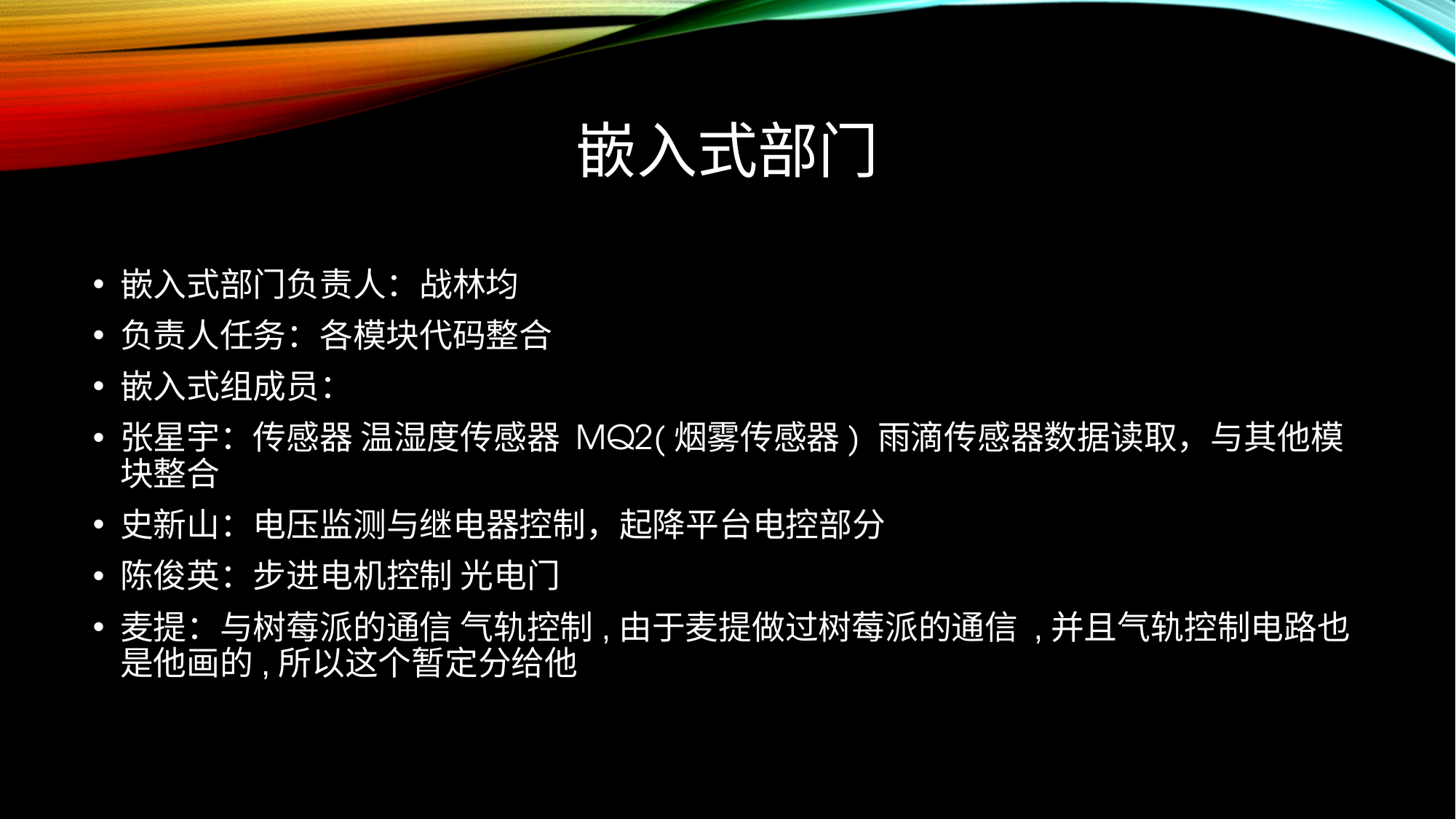

# 嵌入式部门
嵌入式部门负责人：战林均
负责人任务：各模块代码整合
嵌入式组成员：
张星宇：传感器 温湿度传感器 MQ2(烟雾传感器) 雨滴传感器数据读取，与其他模块整合
史新山：电压监测与继电器控制，起降平台电控部分
陈俊英：步进电机控制 光电门
麦提：与树莓派的通信 气轨控制,由于麦提做过树莓派的通信 ,并且气轨控制电路也是他画的,所以这个暂定分给他